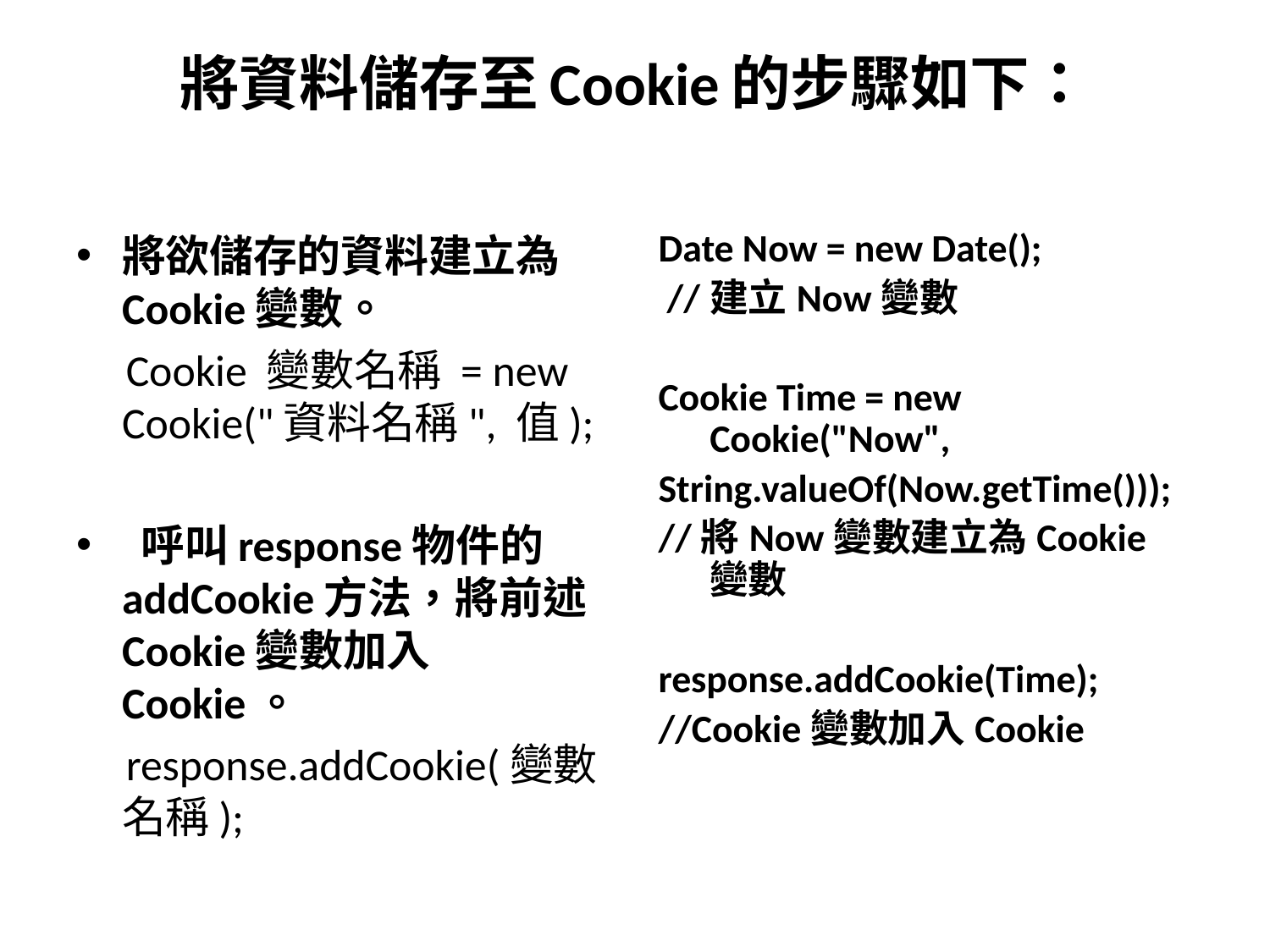

# 將資料儲存至Cookie的步驟如下：
將欲儲存的資料建立為Cookie變數。
     Cookie 變數名稱 = new Cookie("資料名稱", 值);

 呼叫response物件的addCookie方法，將前述Cookie變數加入Cookie。
     response.addCookie(變數名稱);

Date Now = new Date();
 //建立Now變數

Cookie Time = new Cookie("Now",
String.valueOf(Now.getTime()));
//將Now變數建立為Cookie變數

response.addCookie(Time);
//Cookie變數加入Cookie